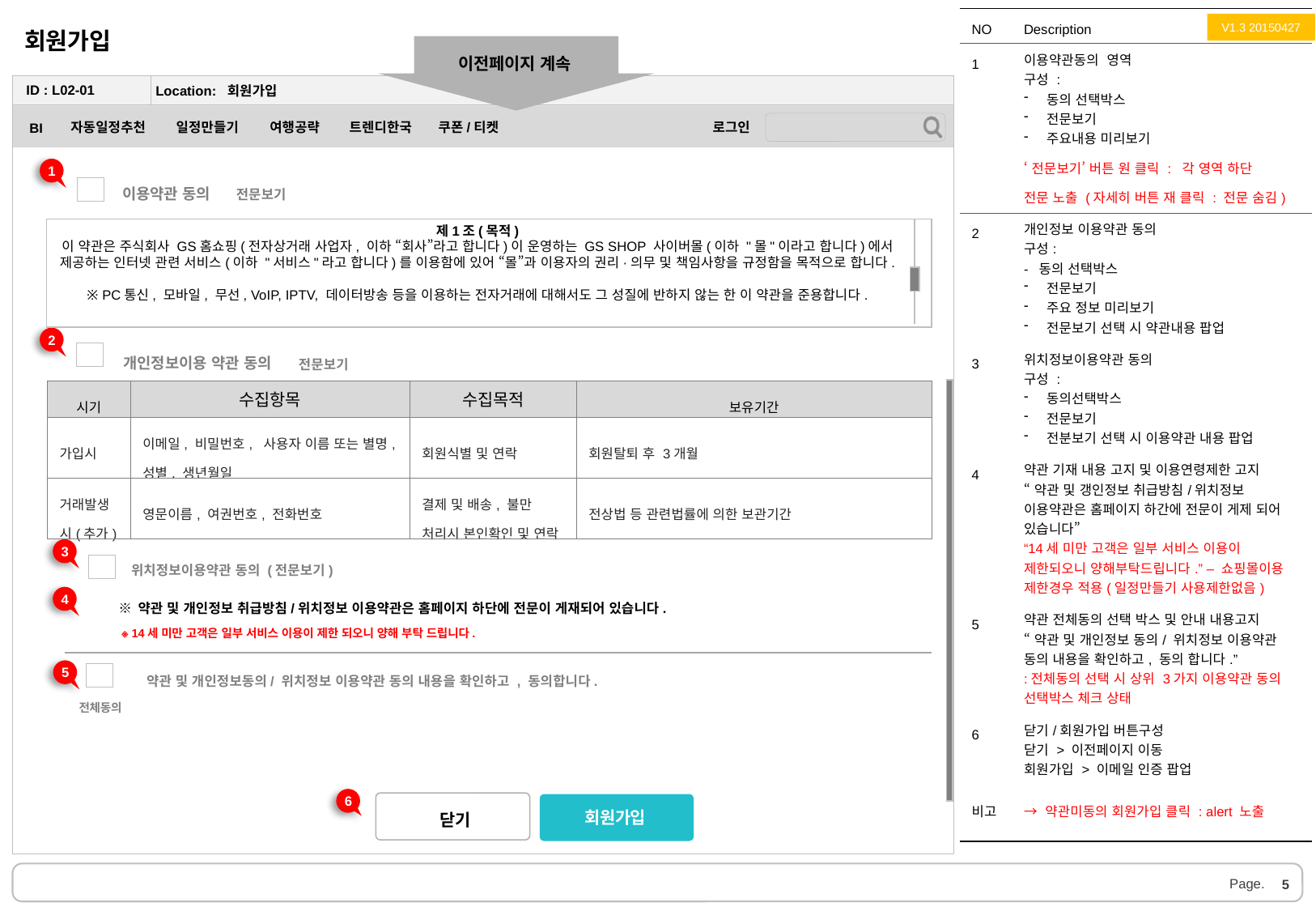

회원가입
| NO | Description |
| --- | --- |
| 1 | 이용약관동의 영역 구성 : 동의 선택박스 전문보기 주요내용 미리보기 ‘전문보기’ 버튼 원 클릭 : 각 영역 하단 전문 노출 (자세히 버튼 재 클릭 : 전문 숨김) |
| 2 | 개인정보 이용약관 동의 구성: - 동의 선택박스 전문보기 주요 정보 미리보기 전문보기 선택 시 약관내용 팝업 |
| 3 | 위치정보이용약관 동의 구성 : 동의선택박스 전문보기 전분보기 선택 시 이용약관 내용 팝업 |
| 4 | 약관 기재 내용 고지 및 이용연령제한 고지 “약관 및 갱인정보 취급방침/위치정보 이용약관은 홈페이지 하간에 전문이 게제 되어 있습니다” “14세 미만 고객은 일부 서비스 이용이 제한되오니 양해부탁드립니다.” – 쇼핑몰이용 제한경우 적용(일정만들기 사용제한없음) |
| 5 | 약관 전체동의 선택 박스 및 안내 내용고지 “약관 및 개인정보 동의/ 위치정보 이용약관 동의 내용을 확인하고, 동의 합니다.” :전체동의 선택 시 상위 3가지 이용약관 동의 선택박스 체크 상태 |
| 6 | 닫기/회원가입 버튼구성 닫기 > 이전페이지 이동 회원가입 > 이메일 인증 팝업 |
| 비고 | → 약관미동의 회원가입 클릭 : alert 노출 |
V1.3 20150427

이전페이지 계속
ID : L02-01
Location:  회원가입
1
이용약관 동의
전문보기

제1조(목적)
이 약관은 주식회사 GS홈쇼핑(전자상거래 사업자, 이하 “회사”라고 합니다)이 운영하는 GS SHOP 사이버몰(이하 "몰"이라고 합니다)에서 제공하는 인터넷 관련 서비스(이하 "서비스"라고 합니다)를 이용함에 있어 “몰”과 이용자의 권리·의무 및 책임사항을 규정함을 목적으로 합니다.
※ PC통신, 모바일, 무선, VoIP, IPTV, 데이터방송 등을 이용하는 전자거래에 대해서도 그 성질에 반하지 않는 한 이 약관을 준용합니다.

2
개인정보이용 약관 동의
전문보기

| 시기 | 수집항목 | 수집목적 | 보유기간 |
| --- | --- | --- | --- |
| 가입시 | 이메일, 비밀번호, 사용자 이름 또는 별명, 성별, 생년월일 | 회원식별 및 연락 | 회원탈퇴 후 3개월 |
| 거래발생시(추가) | 영문이름, 여권번호, 전화번호 | 결제 및 배송, 불만 처리시 본인확인 및 연락 | 전상법 등 관련법률에 의한 보관기간 |
3
위치정보이용약관 동의 (전문보기)

4
※ 약관 및 개인정보 취급방침/위치정보 이용약관은 홈페이지 하단에 전문이 게재되어 있습니다.
※ 14세 미만 고객은 일부 서비스 이용이 제한 되오니 양해 부탁 드립니다.
약관 및 개인정보동의/ 위치정보 이용약관 동의 내용을 확인하고 , 동의합니다.
5

전체동의
6

회원가입
닫기
5